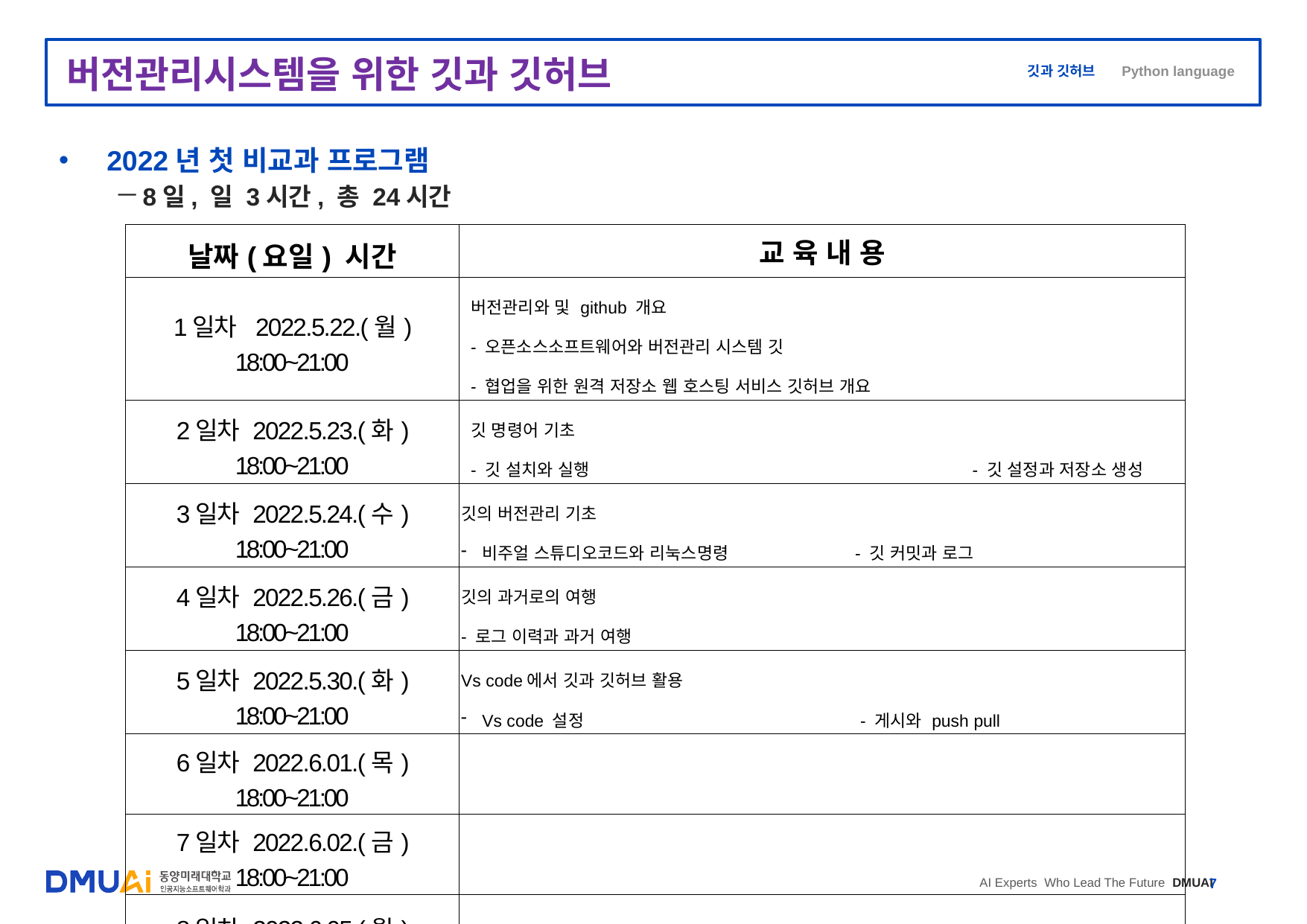

# 버전관리시스템을 위한 깃과 깃허브
2022년 첫 비교과 프로그램
8일, 일 3시간, 총 24시간

| 날짜(요일) 시간 | 교 육 내 용 |
| --- | --- |
| 1일차 2022.5.22.(월) 18:00~21:00 | 버전관리와 및 github 개요 - 오픈소스소프트웨어와 버전관리 시스템 깃 - 협업을 위한 원격 저장소 웹 호스팅 서비스 깃허브 개요 |
| 2일차 2022.5.23.(화) 18:00~21:00 | 깃 명령어 기초 - 깃 설치와 실행 - 깃 설정과 저장소 생성 |
| 3일차 2022.5.24.(수) 18:00~21:00 | 깃의 버전관리 기초 비주얼 스튜디오코드와 리눅스명령 - 깃 커밋과 로그 |
| 4일차 2022.5.26.(금) 18:00~21:00 | 깃의 과거로의 여행 - 로그 이력과 과거 여행 |
| 5일차 2022.5.30.(화) 18:00~21:00 | Vs code에서 깃과 깃허브 활용 Vs code 설정 - 게시와 push pull |
| 6일차 2022.6.01.(목) 18:00~21:00 |  |
| 7일차 2022.6.02.(금) 18:00~21:00 |  |
| 8일차 2022.6.05.(월) 18:00~21:00 |  |